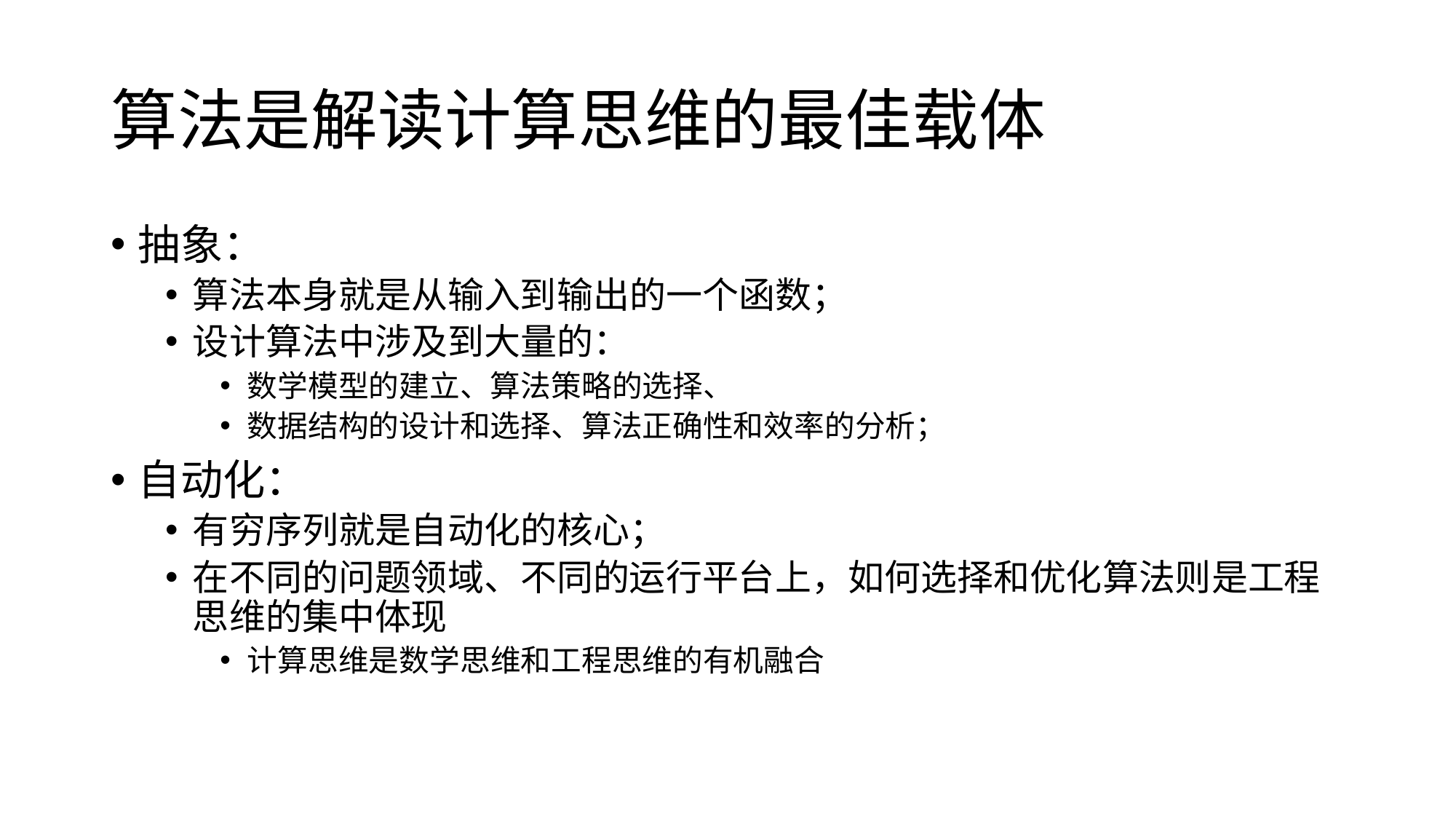

# 算法是解读计算思维的最佳载体
抽象：
算法本身就是从输入到输出的一个函数；
设计算法中涉及到大量的：
数学模型的建立、算法策略的选择、
数据结构的设计和选择、算法正确性和效率的分析；
自动化：
有穷序列就是自动化的核心；
在不同的问题领域、不同的运行平台上，如何选择和优化算法则是工程思维的集中体现
计算思维是数学思维和工程思维的有机融合